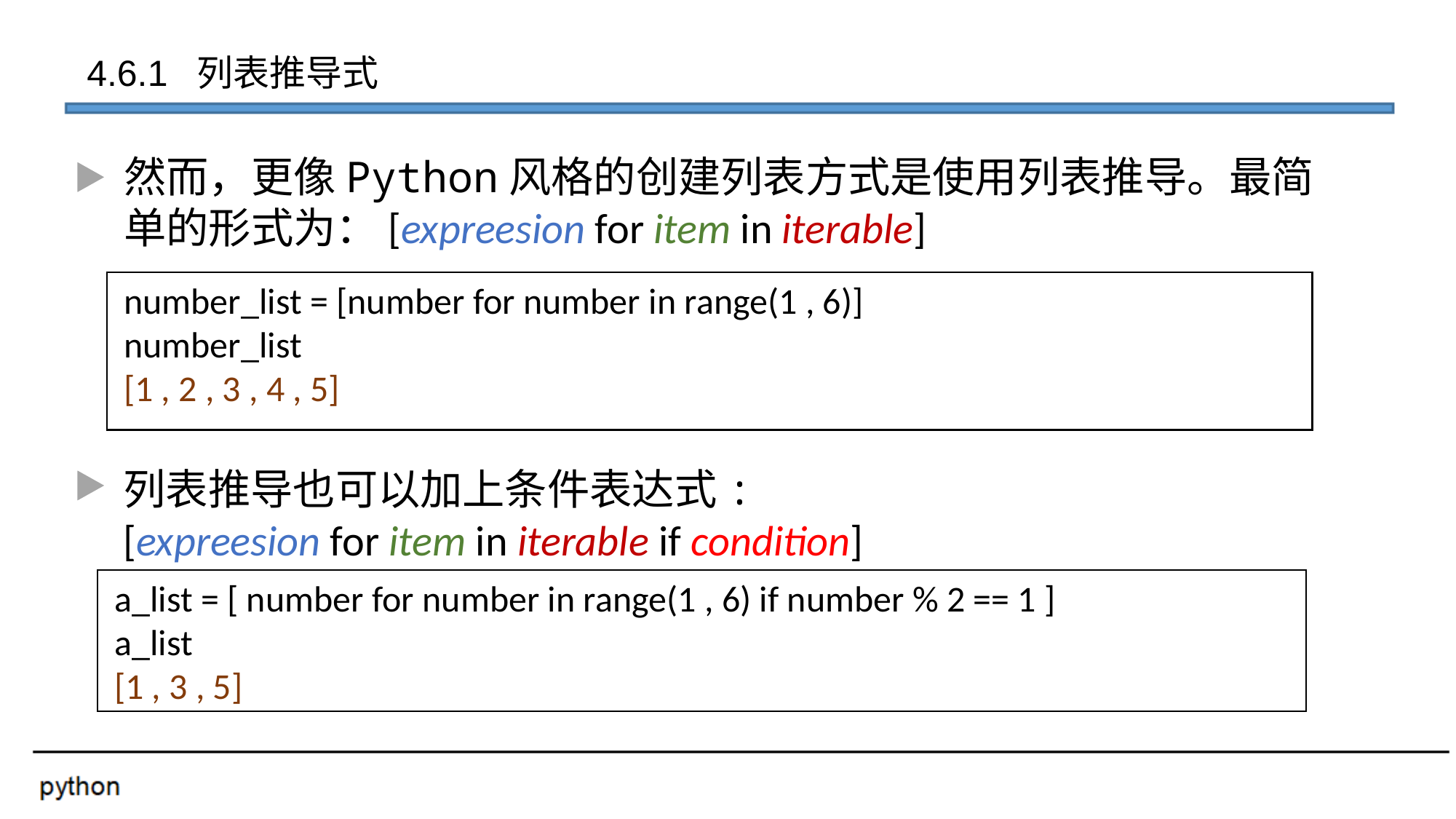

4.6.1  列表推导式
然而，更像Python风格的创建列表方式是使用列表推导。最简单的形式为：[expreesion for item in iterable]

number_list = [number for number in range(1 , 6)]
number_list
[1 , 2 , 3 , 4 , 5]
列表推导也可以加上条件表达式:
[expreesion for item in iterable if condition]

a_list = [ number for number in range(1 , 6) if number % 2 == 1 ]
a_list
[1 , 3 , 5]
28